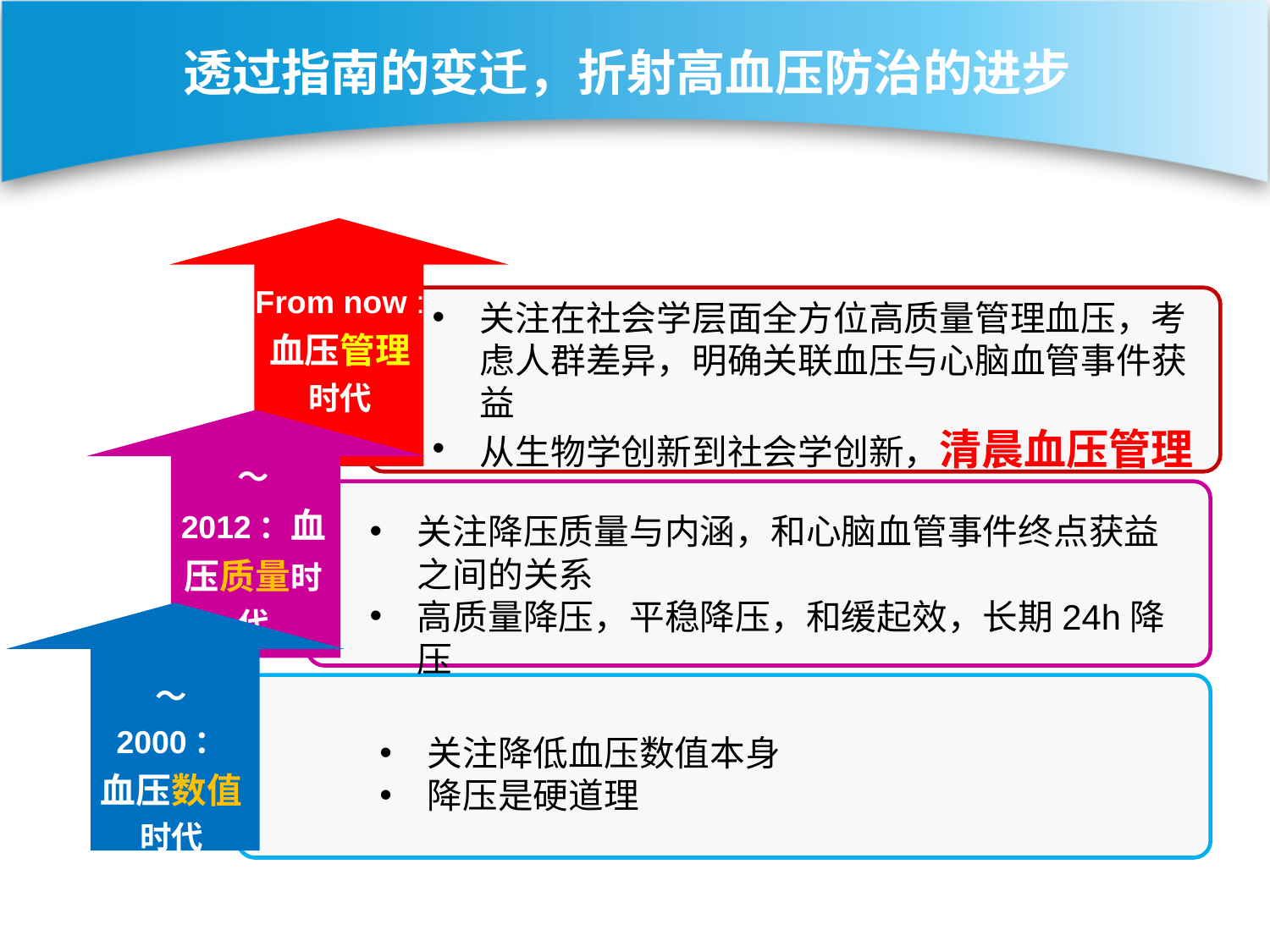

# 透过指南的变迁，折射高血压防治的进步

From now : 血压管理
时代

关注在社会学层面全方位高质量管理血压，考虑人群差异，明确关联血压与心脑血管事件获益
从生物学创新到社会学创新，清晨血压管理

～ 2012：血压质量时代

关注降压质量与内涵，和心脑血管事件终点获益之间的关系
高质量降压，平稳降压，和缓起效，长期24h降压

～ 2000：
血压数值时代

关注降低血压数值本身
降压是硬道理